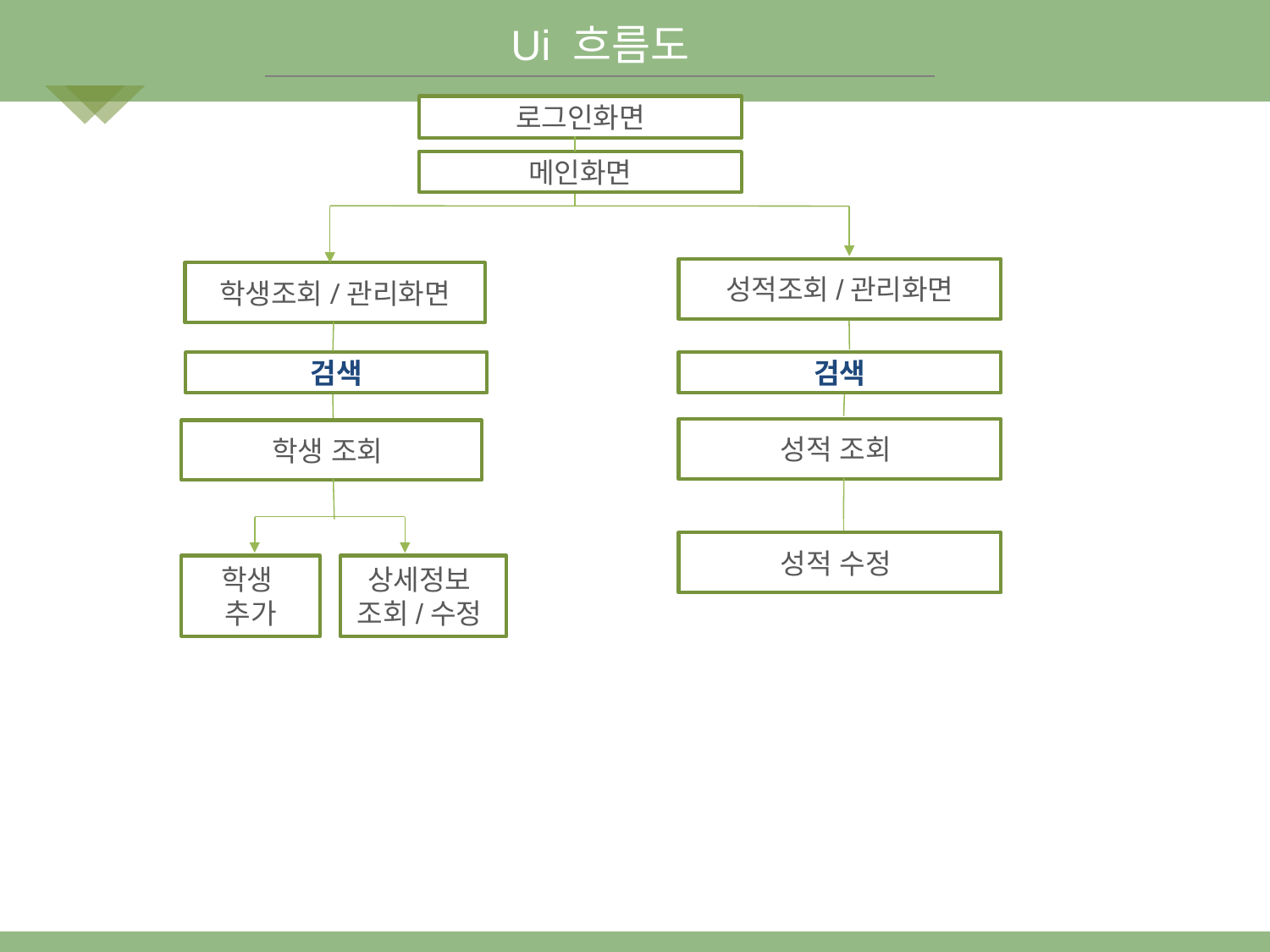

Ui 흐름도

로그인화면

메인화면
성적조회/관리화면
학생조회/관리화면
검색
검색
성적 조회
학생 조회
성적 수정
학생
추가
상세정보
조회/수정